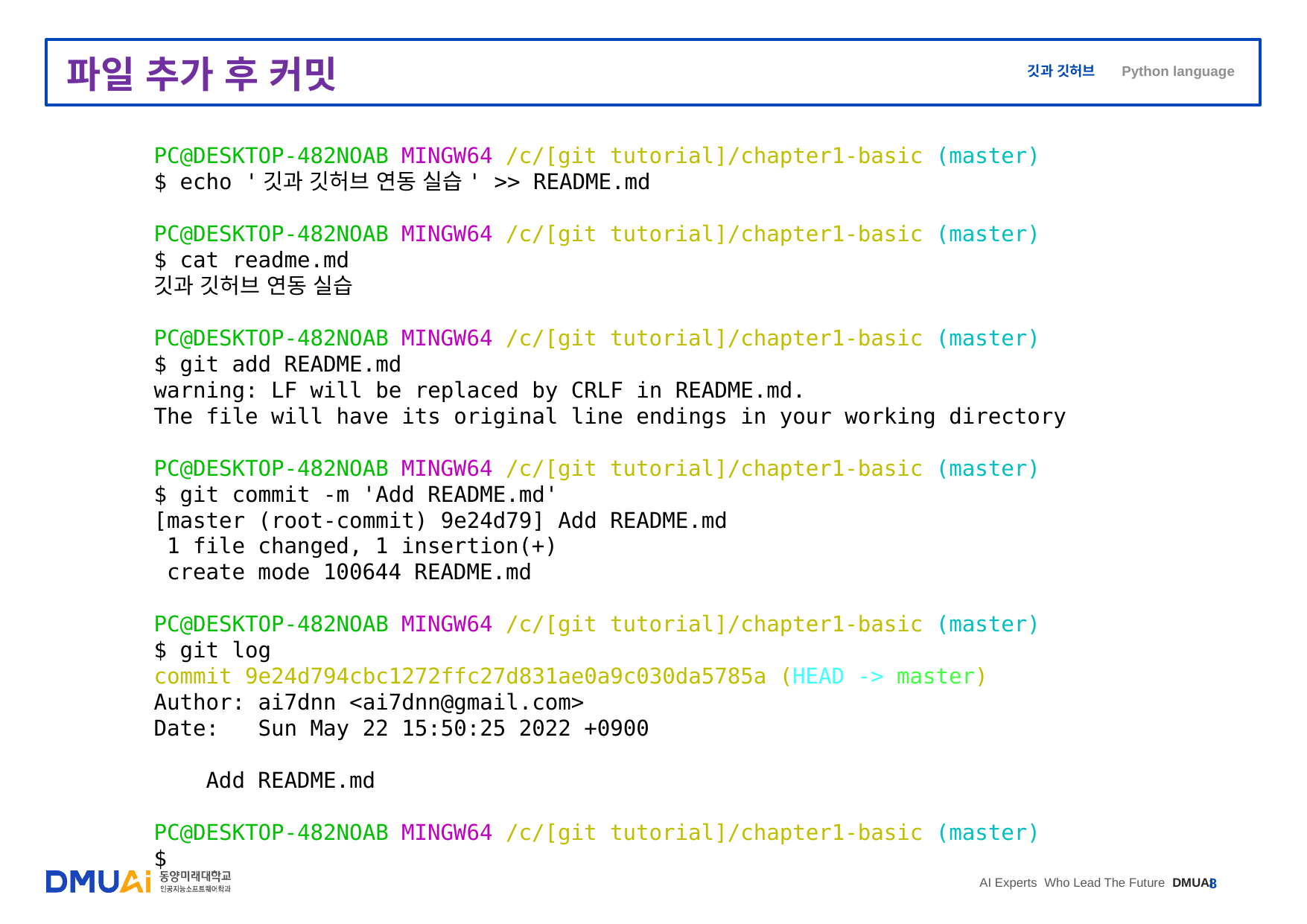

# 파일 추가 후 커밋

PC@DESKTOP-482NOAB MINGW64 /c/[git tutorial]/chapter1-basic (master)
$ echo '깃과 깃허브 연동 실습' >> README.md

PC@DESKTOP-482NOAB MINGW64 /c/[git tutorial]/chapter1-basic (master)
$ cat readme.md
깃과 깃허브 연동 실습

PC@DESKTOP-482NOAB MINGW64 /c/[git tutorial]/chapter1-basic (master)
$ git add README.md
warning: LF will be replaced by CRLF in README.md.
The file will have its original line endings in your working directory

PC@DESKTOP-482NOAB MINGW64 /c/[git tutorial]/chapter1-basic (master)
$ git commit -m 'Add README.md'
[master (root-commit) 9e24d79] Add README.md
 1 file changed, 1 insertion(+)
 create mode 100644 README.md

PC@DESKTOP-482NOAB MINGW64 /c/[git tutorial]/chapter1-basic (master)
$ git log
commit 9e24d794cbc1272ffc27d831ae0a9c030da5785a (HEAD -> master)
Author: ai7dnn <ai7dnn@gmail.com>
Date:   Sun May 22 15:50:25 2022 +0900

    Add README.md

PC@DESKTOP-482NOAB MINGW64 /c/[git tutorial]/chapter1-basic (master)
$